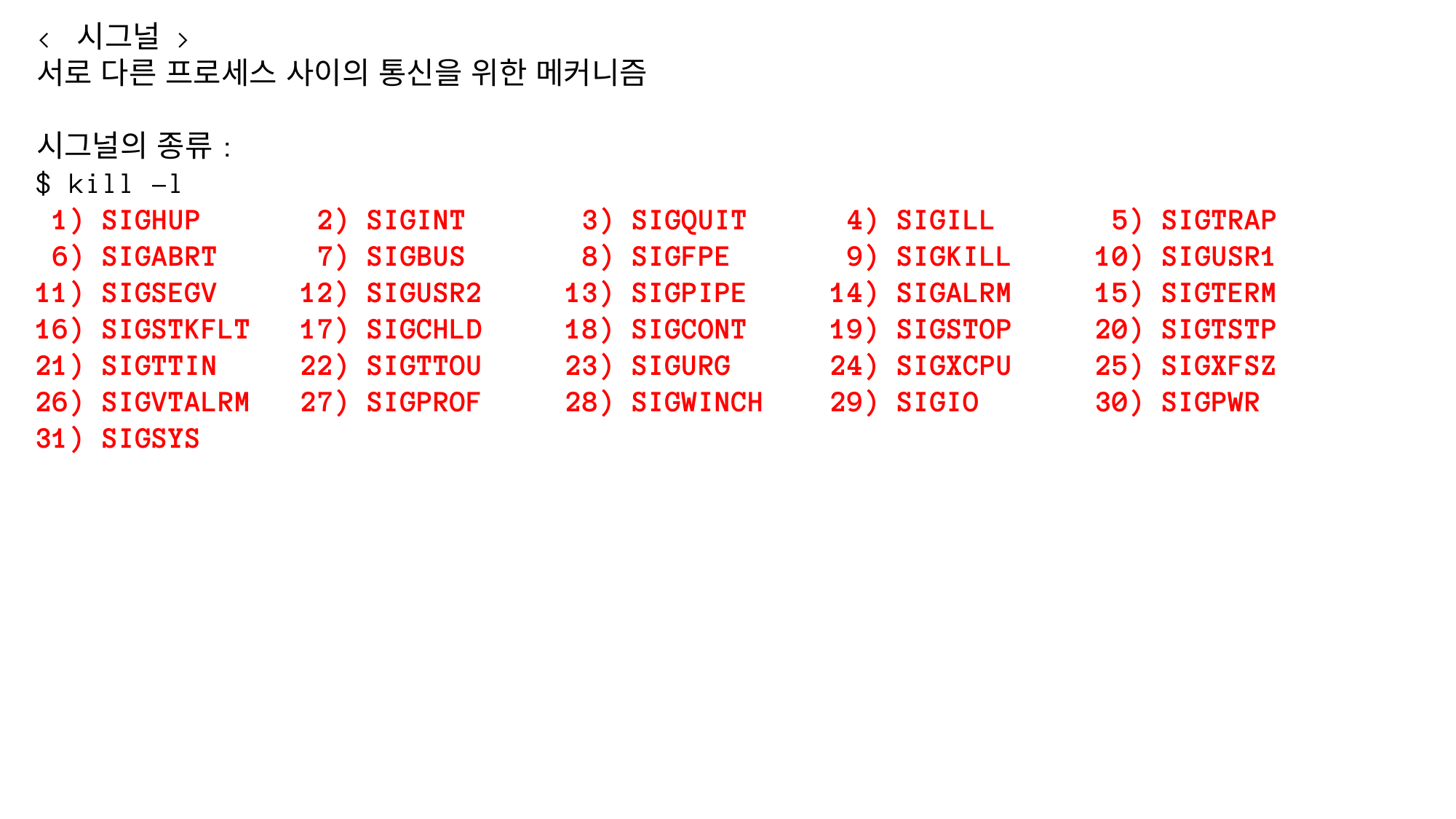

< 시그널 >
서로 다른 프로세스 사이의 통신을 위한 메커니즘

시그널의 종류:
$ kill -l
 1) SIGHUP       2) SIGINT       3) SIGQUIT      4) SIGILL       5) SIGTRAP
 6) SIGABRT      7) SIGBUS       8) SIGFPE       9) SIGKILL     10) SIGUSR1
11) SIGSEGV     12) SIGUSR2     13) SIGPIPE     14) SIGALRM     15) SIGTERM
16) SIGSTKFLT   17) SIGCHLD     18) SIGCONT     19) SIGSTOP     20) SIGTSTP
21) SIGTTIN     22) SIGTTOU     23) SIGURG      24) SIGXCPU     25) SIGXFSZ
26) SIGVTALRM   27) SIGPROF     28) SIGWINCH    29) SIGIO       30) SIGPWR
31) SIGSYS